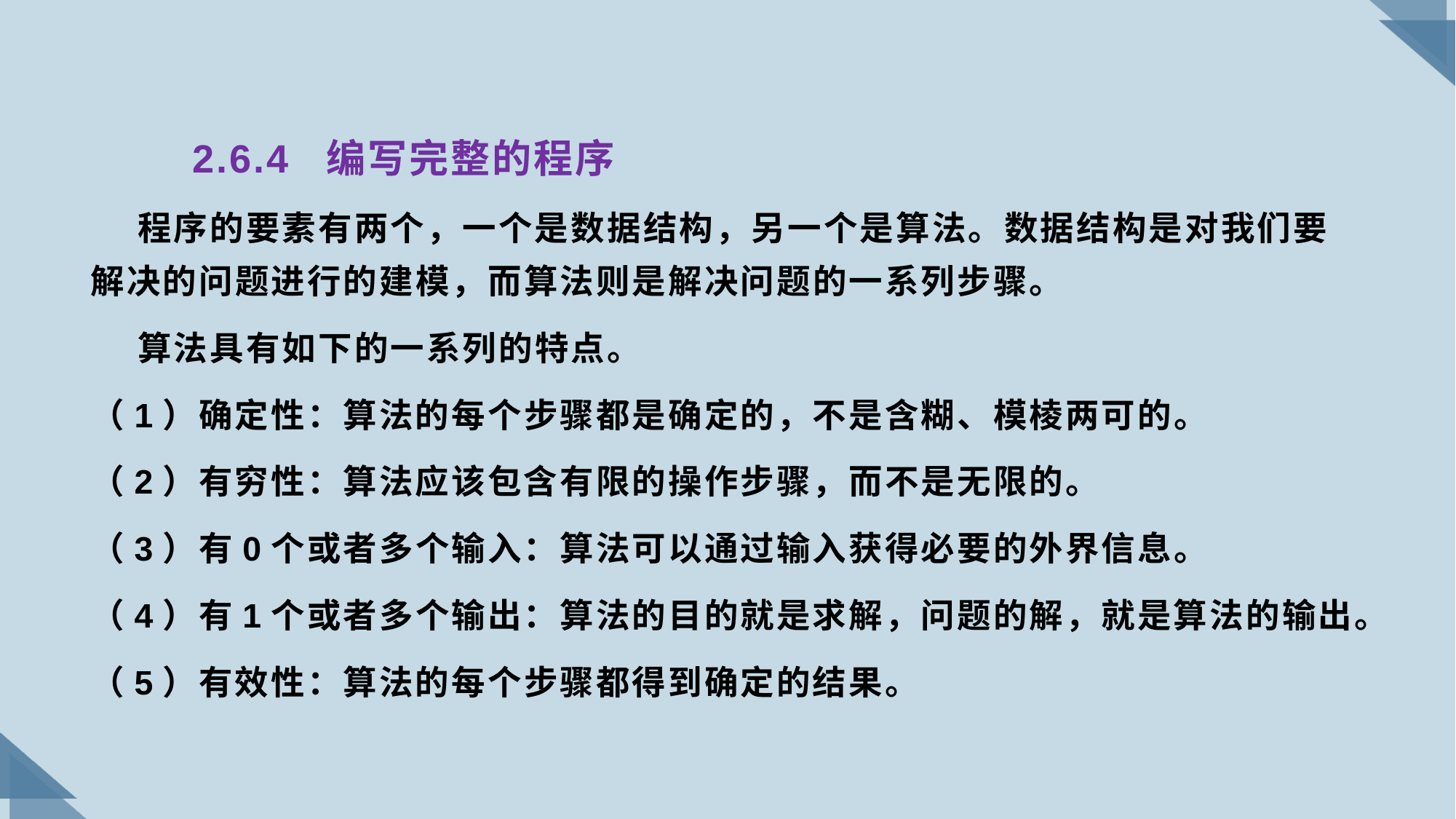

2.6.4  编写完整的程序
    程序的要素有两个，一个是数据结构，另一个是算法。数据结构是对我们要解决的问题进行的建模，而算法则是解决问题的一系列步骤。
    算法具有如下的一系列的特点。
（1）确定性：算法的每个步骤都是确定的，不是含糊、模棱两可的。
（2）有穷性：算法应该包含有限的操作步骤，而不是无限的。
（3）有0个或者多个输入：算法可以通过输入获得必要的外界信息。
（4）有1个或者多个输出：算法的目的就是求解，问题的解，就是算法的输出。
（5）有效性：算法的每个步骤都得到确定的结果。